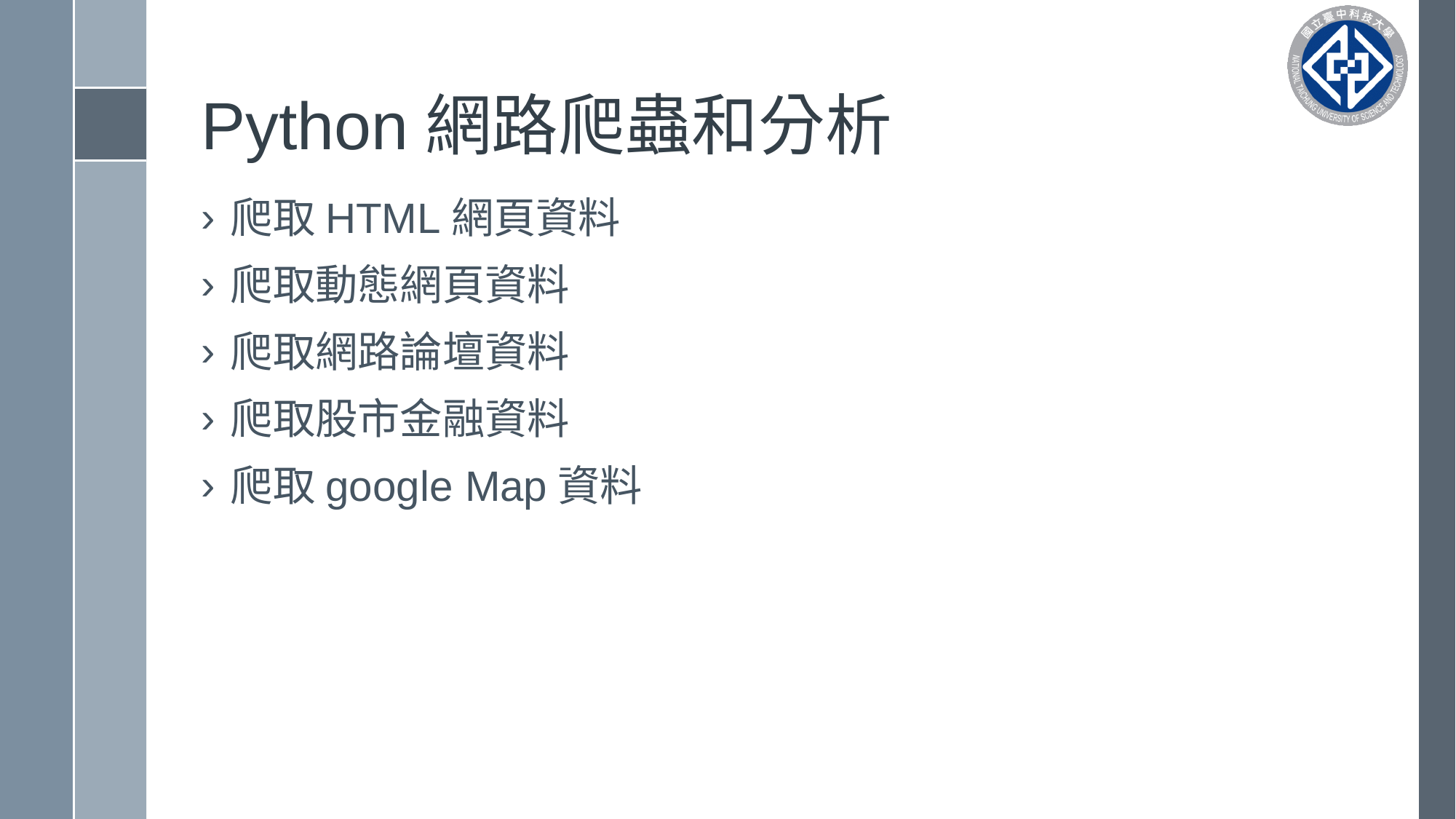

# Python網路爬蟲和分析
爬取HTML網頁資料
爬取動態網頁資料
爬取網路論壇資料
爬取股市金融資料
爬取google Map資料